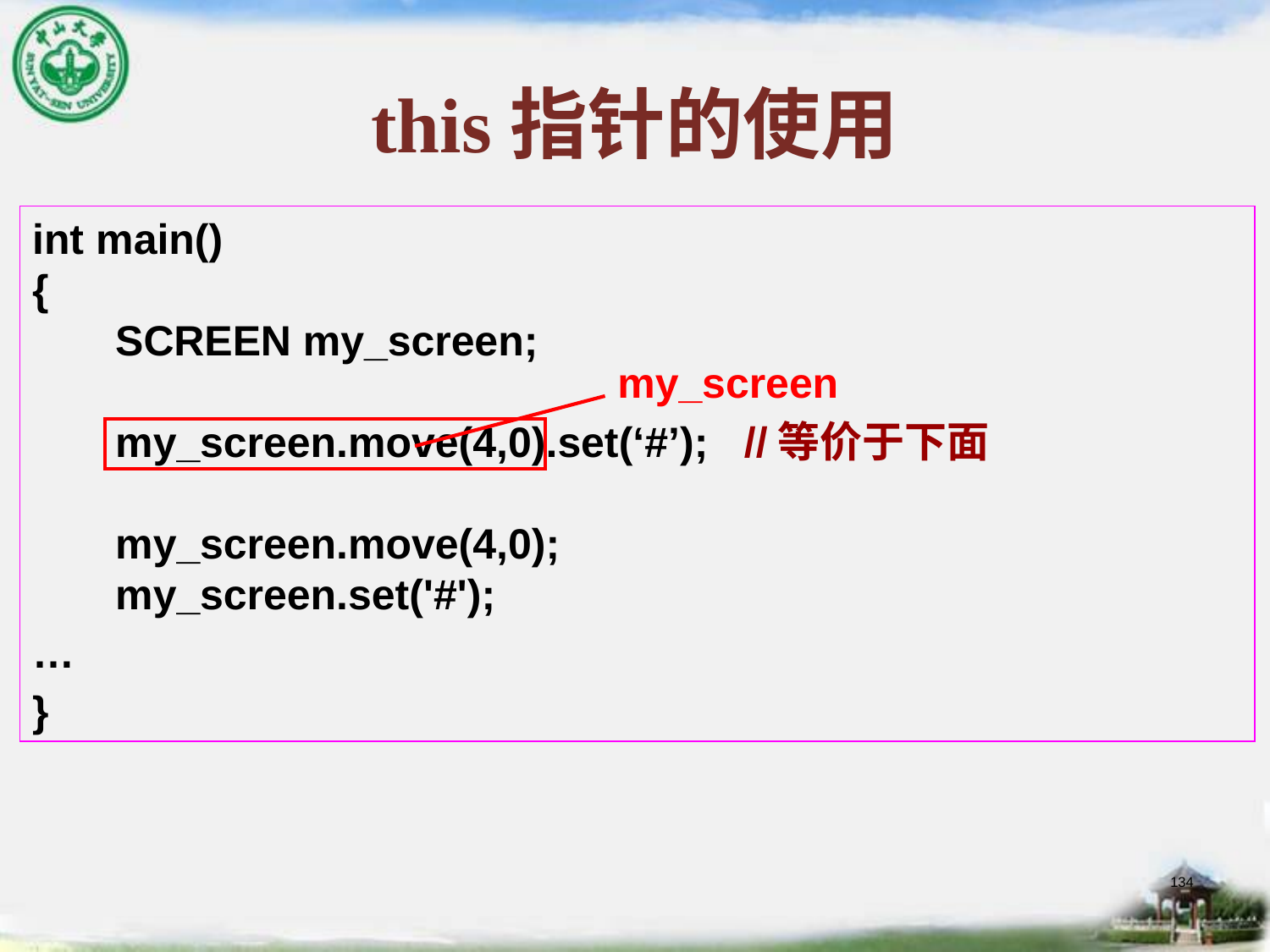

# this指针的使用
int main()
{
       SCREEN my_screen;

       my_screen.move(4,0).set(‘#’);   //等价于下面

       my_screen.move(4,0);
       my_screen.set('#');
…
}
my_screen

134